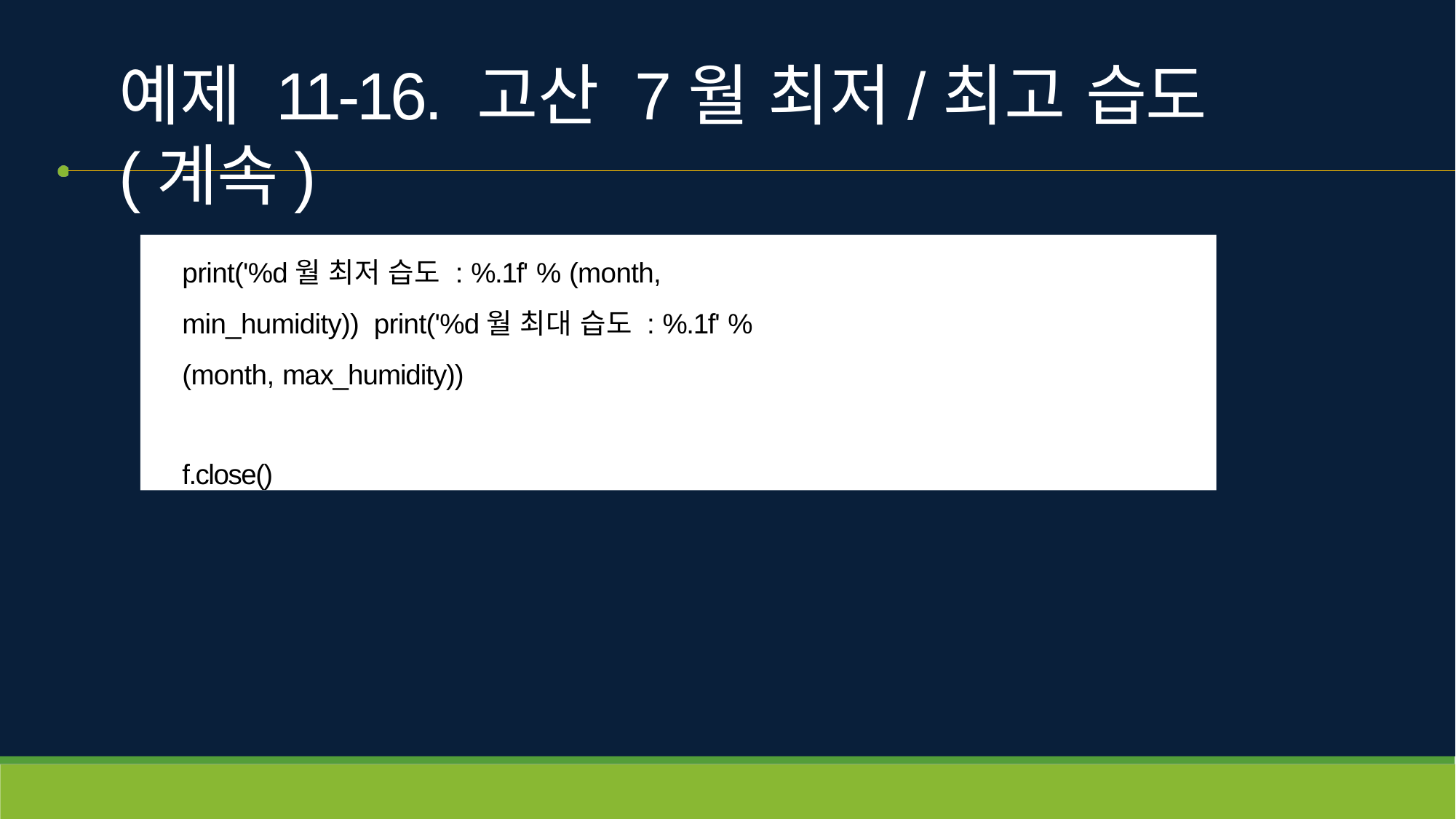

# 예제 11-16. 고산 7월 최저/최고 습도(계속)

print('%d월 최저 습도 : %.1f' % (month, min_humidity))  print('%d월 최대 습도 : %.1f' % (month, max_humidity))

f.close()